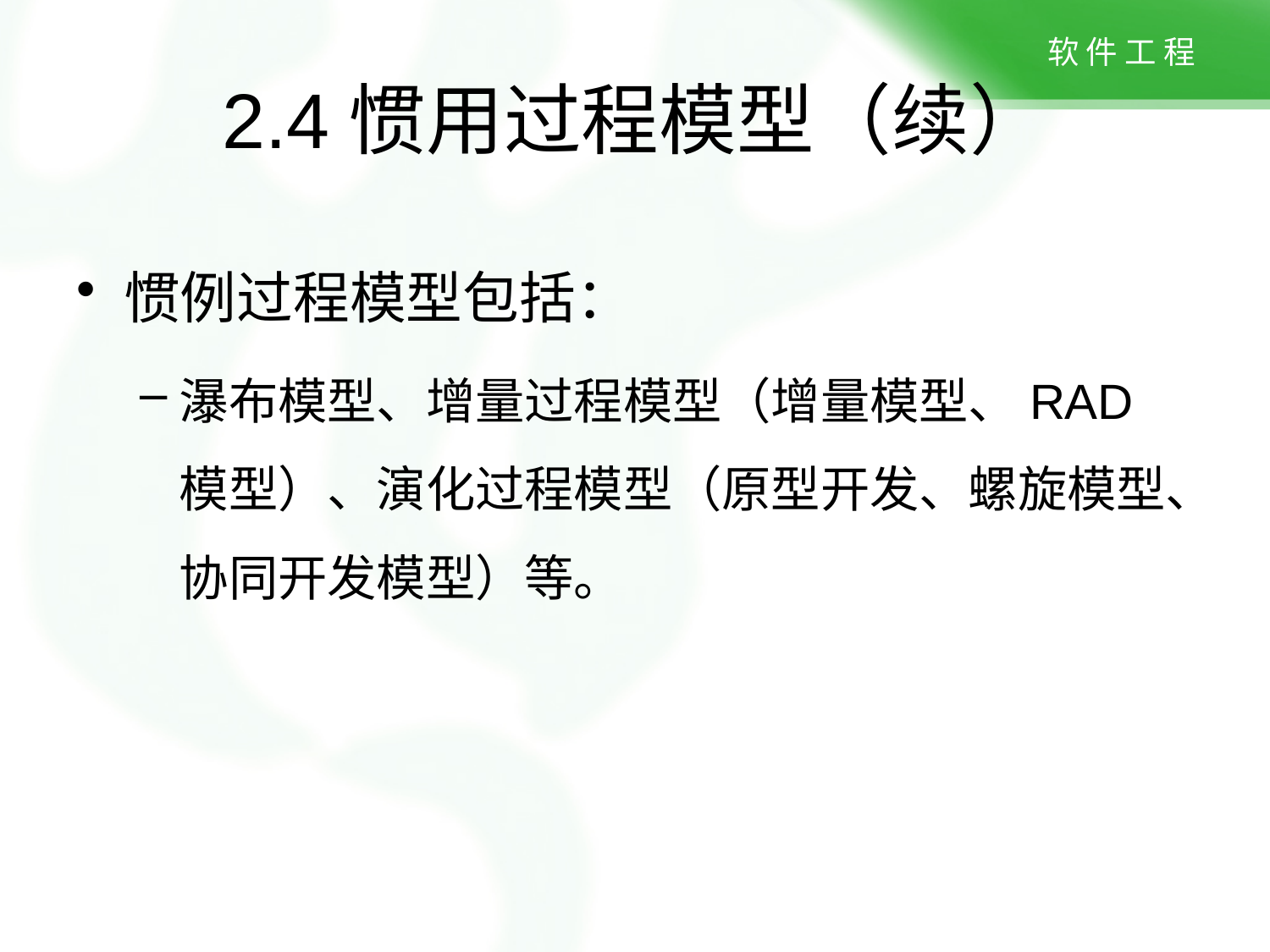

# 2.4惯用过程模型（续）
惯例过程模型包括：
瀑布模型、增量过程模型（增量模型、RAD模型）、演化过程模型（原型开发、螺旋模型、协同开发模型）等。